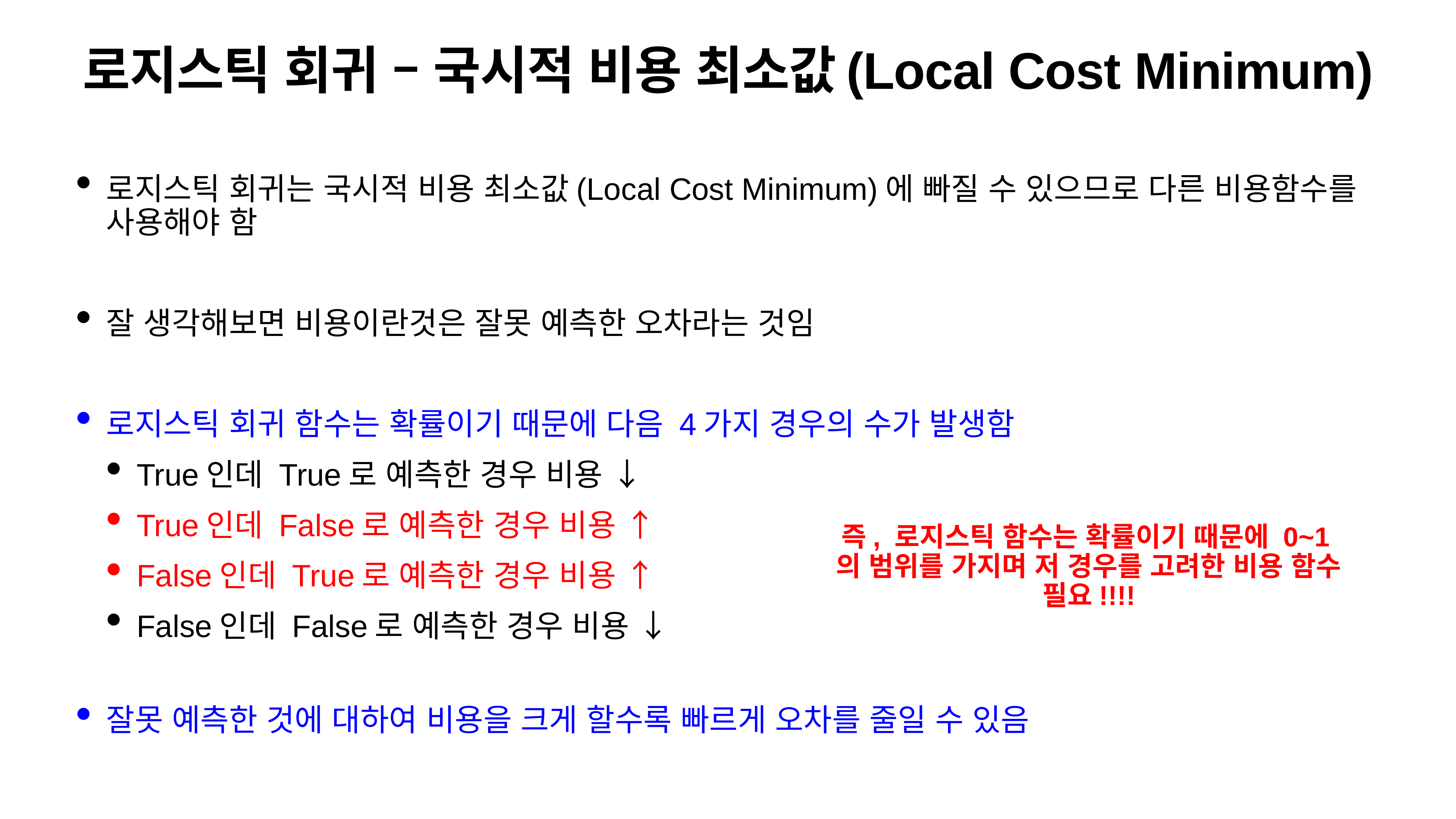

# 로지스틱 회귀 – 국시적 비용 최소값(Local Cost Minimum)
로지스틱 회귀는 국시적 비용 최소값(Local Cost Minimum)에 빠질 수 있으므로 다른 비용함수를 사용해야 함

잘 생각해보면 비용이란것은 잘못 예측한 오차라는 것임

로지스틱 회귀 함수는 확률이기 때문에 다음 4가지 경우의 수가 발생함
True인데 True로 예측한 경우 비용 ↓
True인데 False로 예측한 경우 비용 ↑
False인데 True로 예측한 경우 비용 ↑
False인데 False로 예측한 경우 비용 ↓

잘못 예측한 것에 대하여 비용을 크게 할수록 빠르게 오차를 줄일 수 있음

즉, 로지스틱 함수는 확률이기 때문에 0~1의 범위를 가지며 저 경우를 고려한 비용 함수 필요!!!!